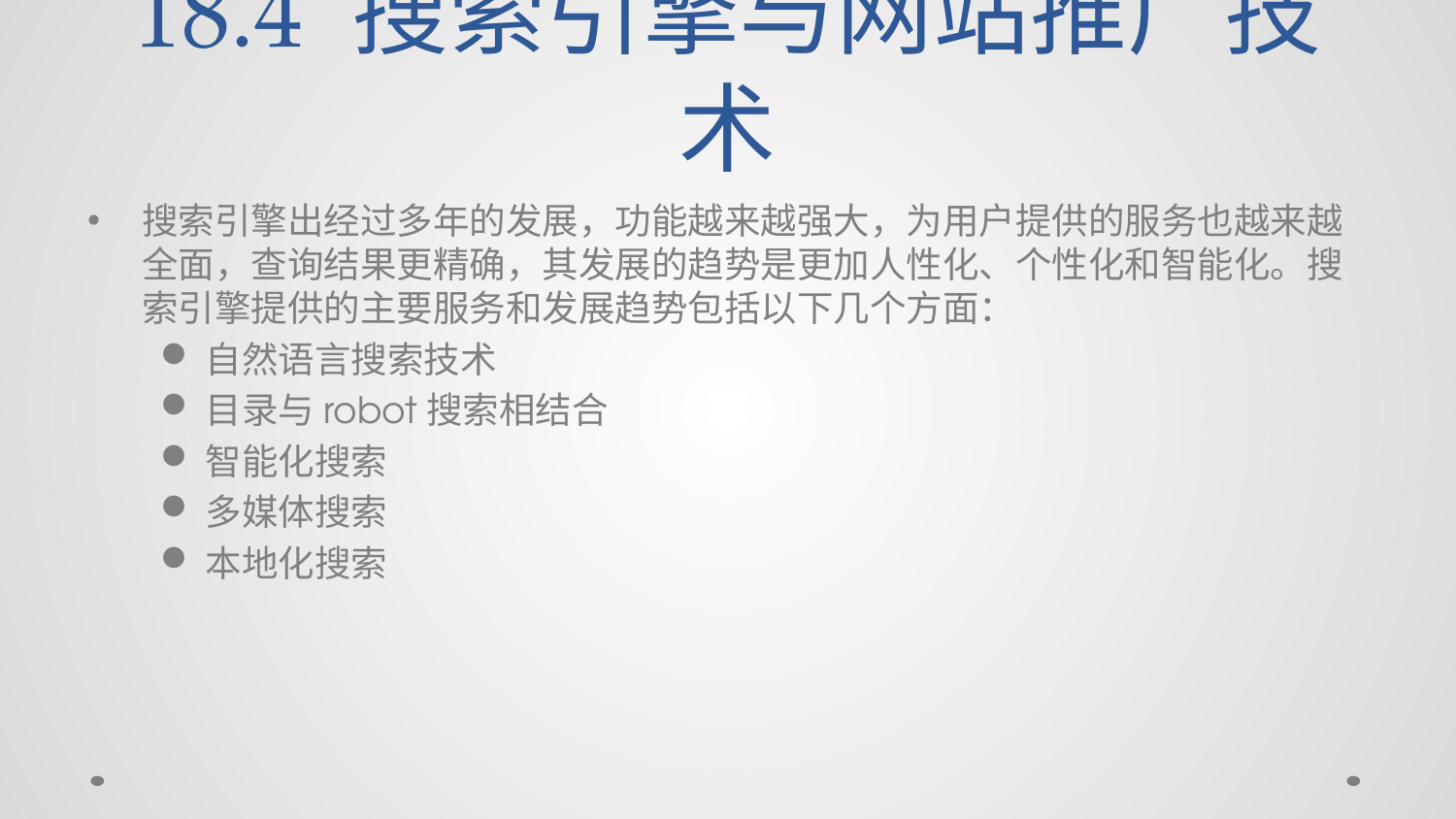

# 18.4 搜索引擎与网站推广技术
搜索引擎出经过多年的发展，功能越来越强大，为用户提供的服务也越来越全面，查询结果更精确，其发展的趋势是更加人性化、个性化和智能化。搜索引擎提供的主要服务和发展趋势包括以下几个方面：
自然语言搜索技术
目录与robot搜索相结合
智能化搜索
多媒体搜索
本地化搜索